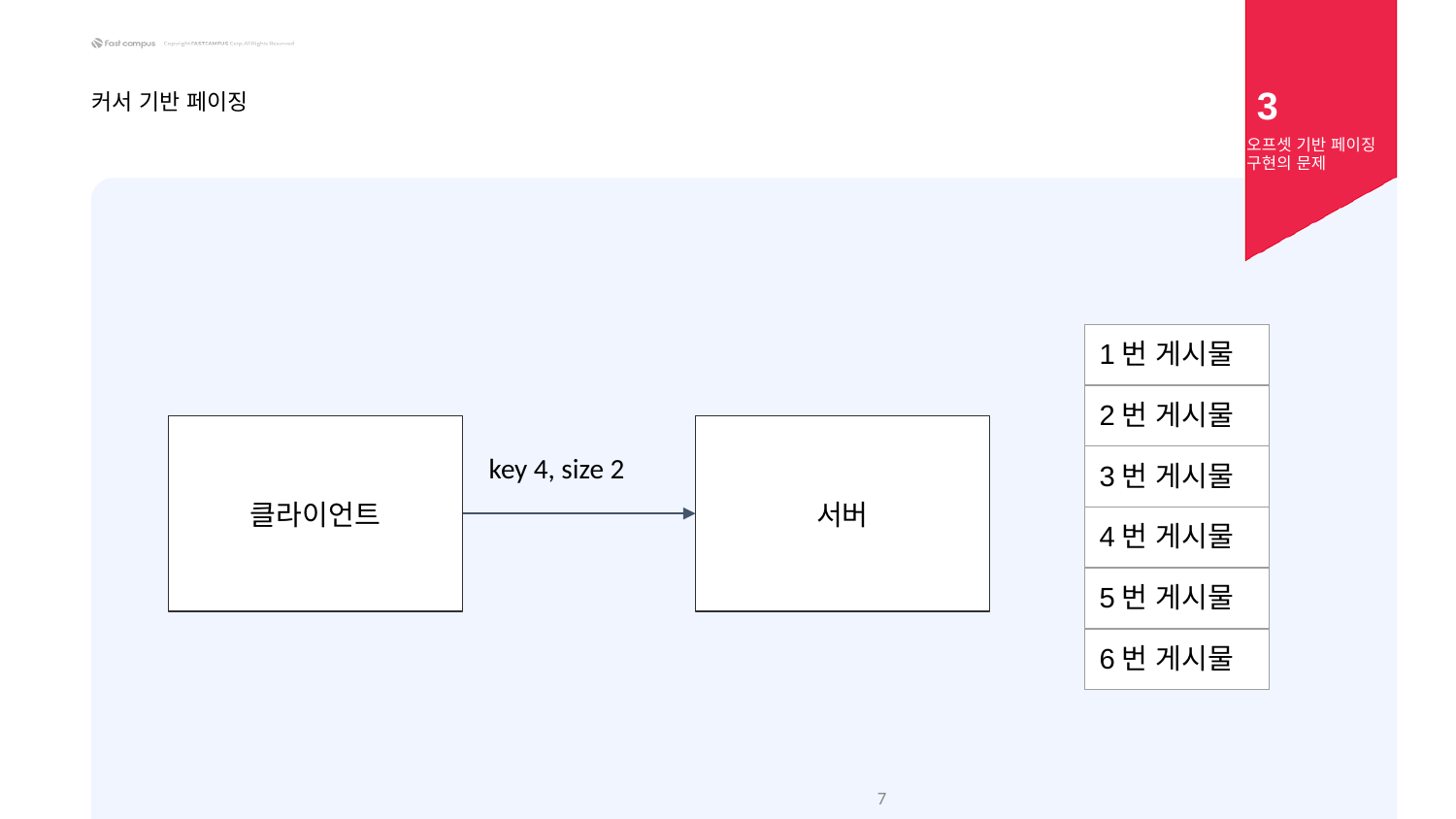

3
커서 기반 페이징

오프셋 기반 페이징 구현의 문제
| 1번 게시물 |
| --- |
| 2번 게시물 |
| 3번 게시물 |
| 4번 게시물 |
| 5번 게시물 |
| 6번 게시물 |
클라이언트
서버
key 4, size 2
7